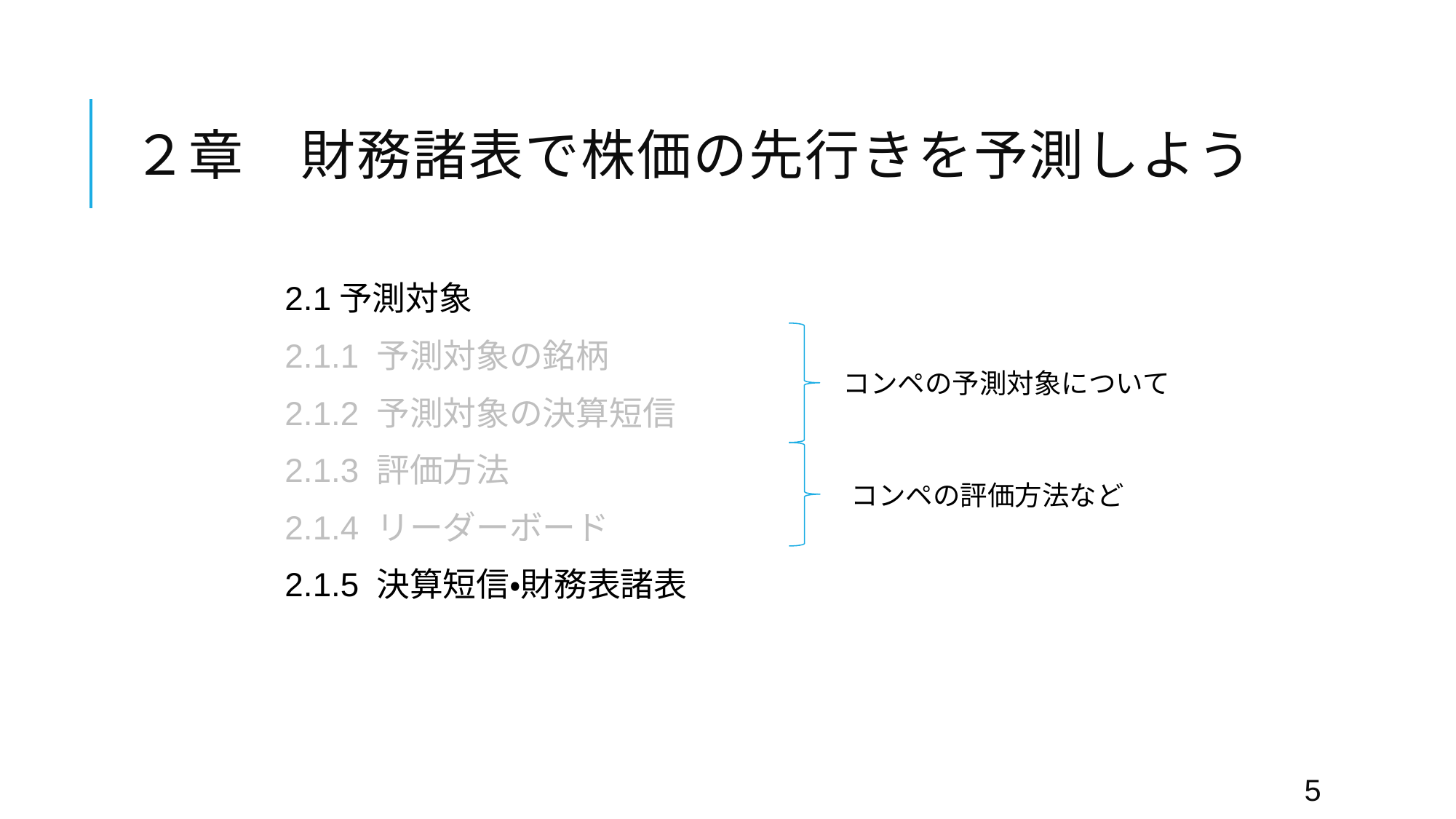

# ２章　財務諸表で株価の先行きを予測しよう
2.1予測対象
2.1.1 予測対象の銘柄
2.1.2 予測対象の決算短信
2.1.3 評価方法
2.1.4 リーダーボード
2.1.5 決算短信・財務表諸表

コンペの予測対象について

コンペの評価方法など
5